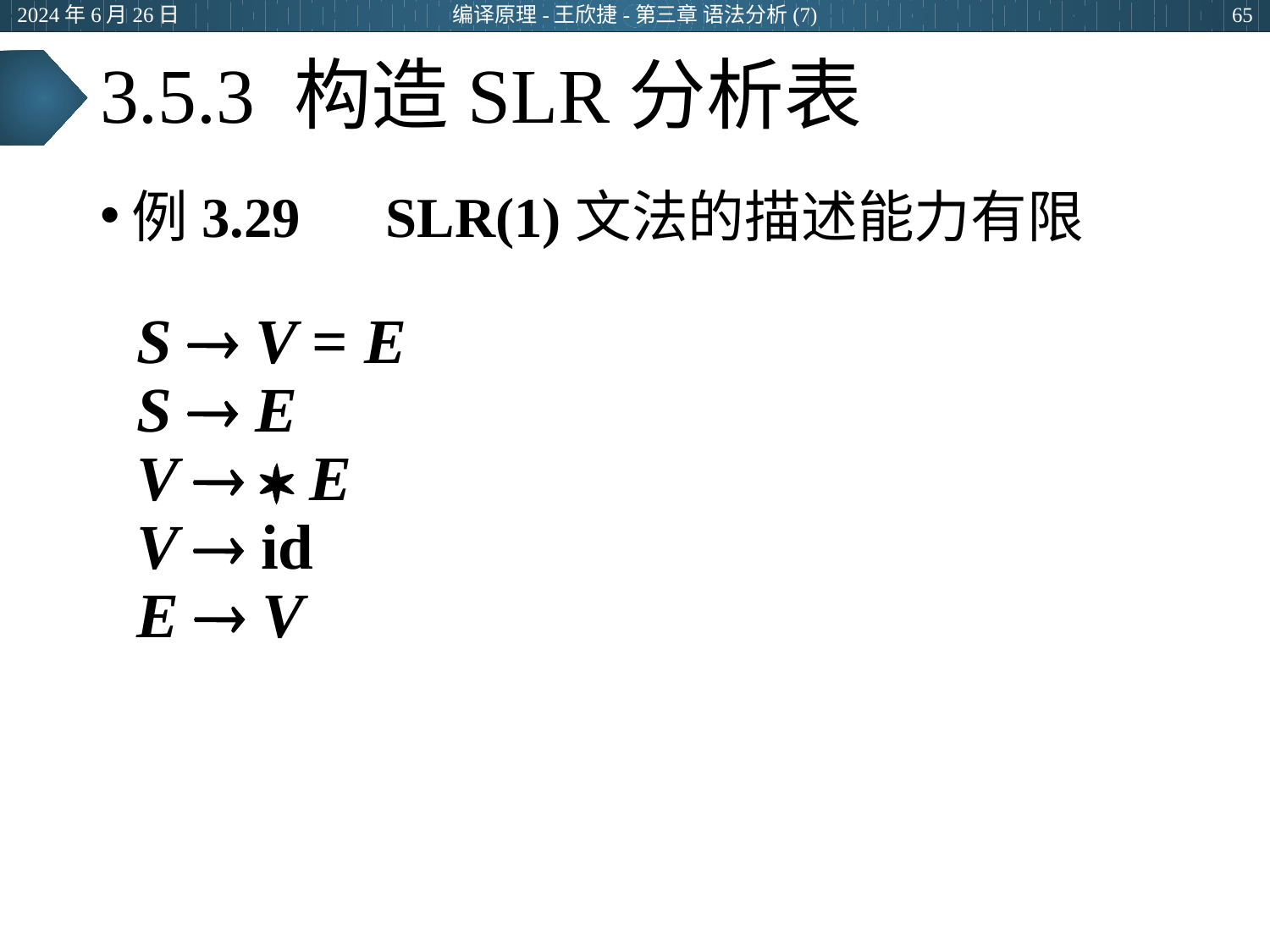

2024年6月26日
编译原理-王欣捷-第三章 语法分析(7)
65
# 3.5.3 构造SLR分析表
例3.29	SLR(1)文法的描述能力有限
S → V = E
S → E
V → ∗ E
V → id
E → V